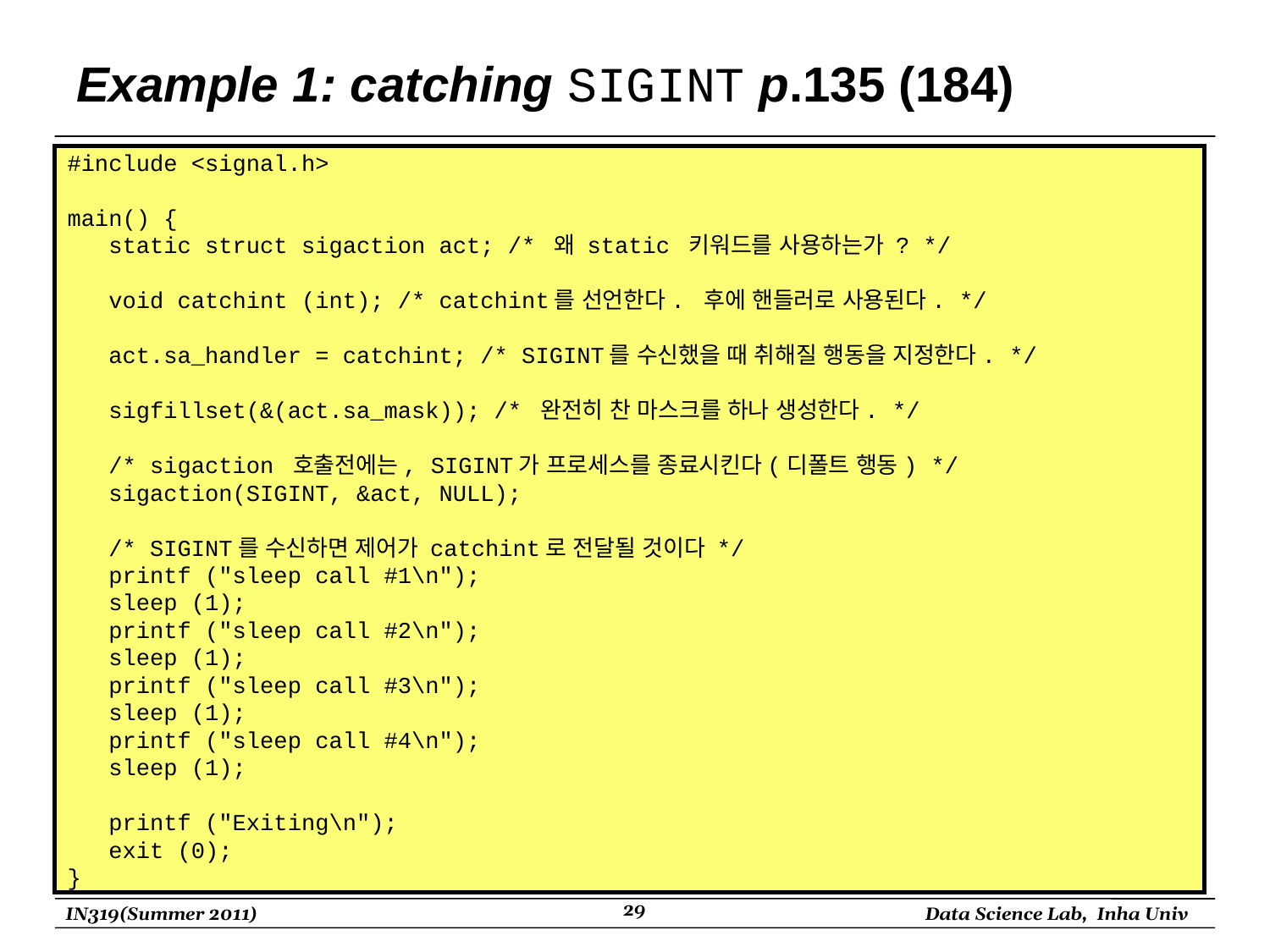

# Example 1: catching SIGINT p.135 (184)
#include <signal.h>

main() {
   static struct sigaction act; /* 왜 static 키워드를 사용하는가 ? */

   void catchint (int); /* catchint를 선언한다. 후에 핸들러로 사용된다. */

   act.sa_handler = catchint; /* SIGINT를 수신했을 때 취해질 행동을 지정한다. */

   sigfillset(&(act.sa_mask)); /* 완전히 찬 마스크를 하나 생성한다. */

   /* sigaction 호출전에는, SIGINT가 프로세스를 종료시킨다(디폴트 행동) */
   sigaction(SIGINT, &act, NULL);

   /* SIGINT를 수신하면 제어가 catchint로 전달될 것이다 */
   printf ("sleep call #1\n");
   sleep (1);
   printf ("sleep call #2\n");
   sleep (1);
   printf ("sleep call #3\n");
   sleep (1);
   printf ("sleep call #4\n");
   sleep (1);

   printf ("Exiting\n");
   exit (0);
}

29